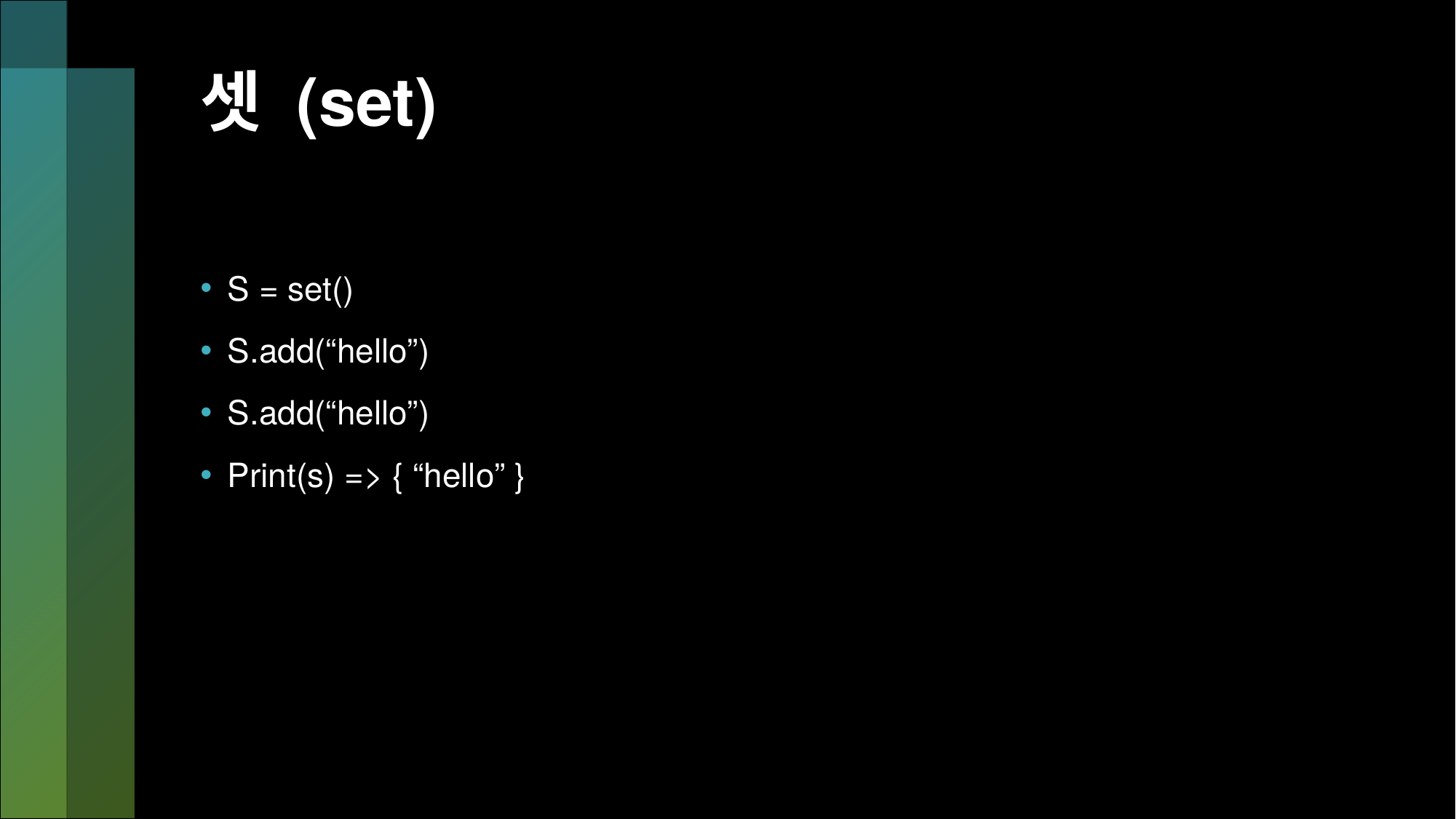

# 셋 (set)
S = set()
S.add(“hello”)
S.add(“hello”)
Print(s) => { “hello” }